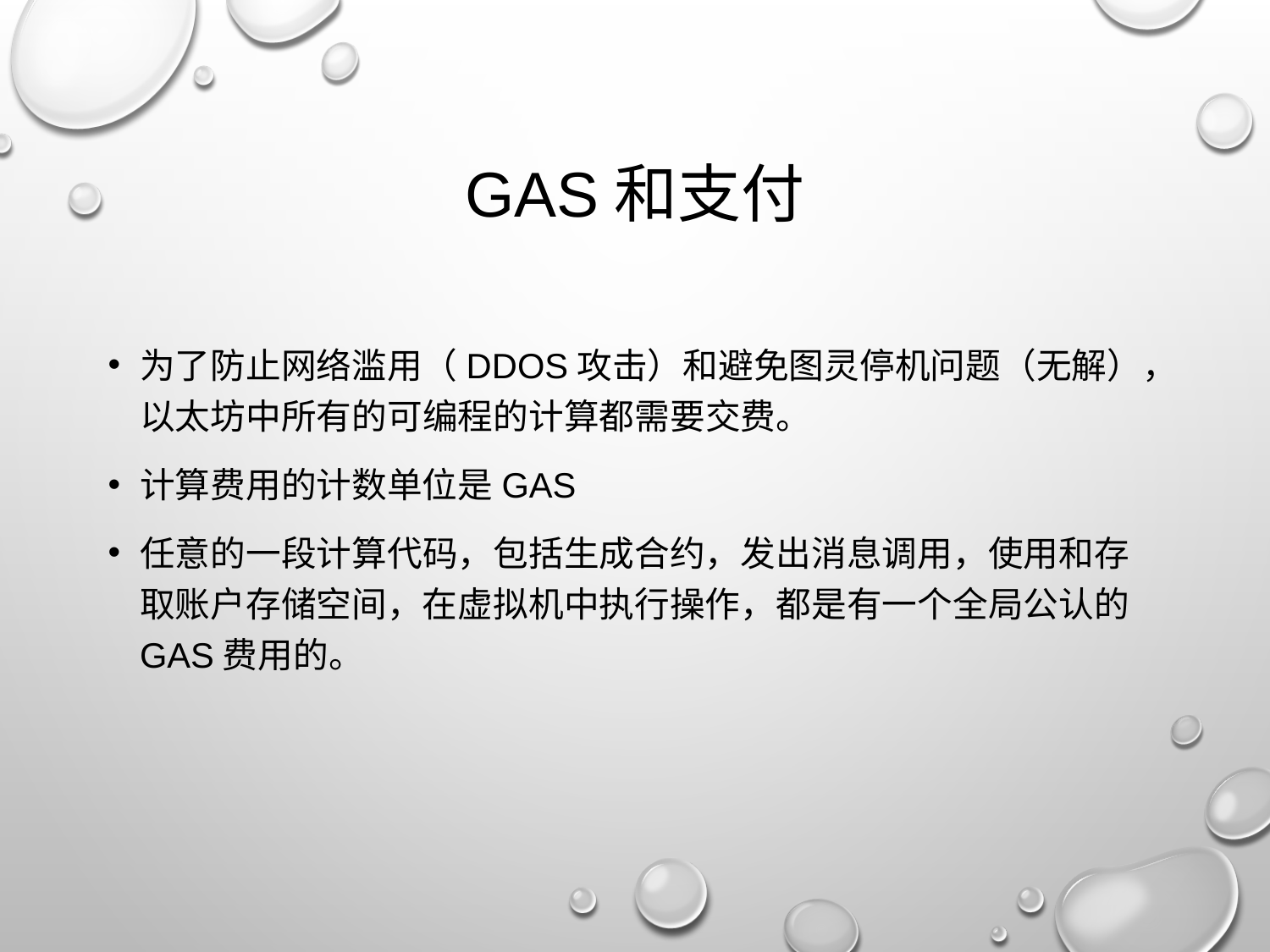

# Gas和支付
为了防止网络滥用（DDOS攻击）和避免图灵停机问题（无解），以太坊中所有的可编程的计算都需要交费。
计算费用的计数单位是Gas
任意的一段计算代码，包括生成合约，发出消息调用，使用和存取账户存储空间，在虚拟机中执行操作，都是有一个全局公认的gas费用的。